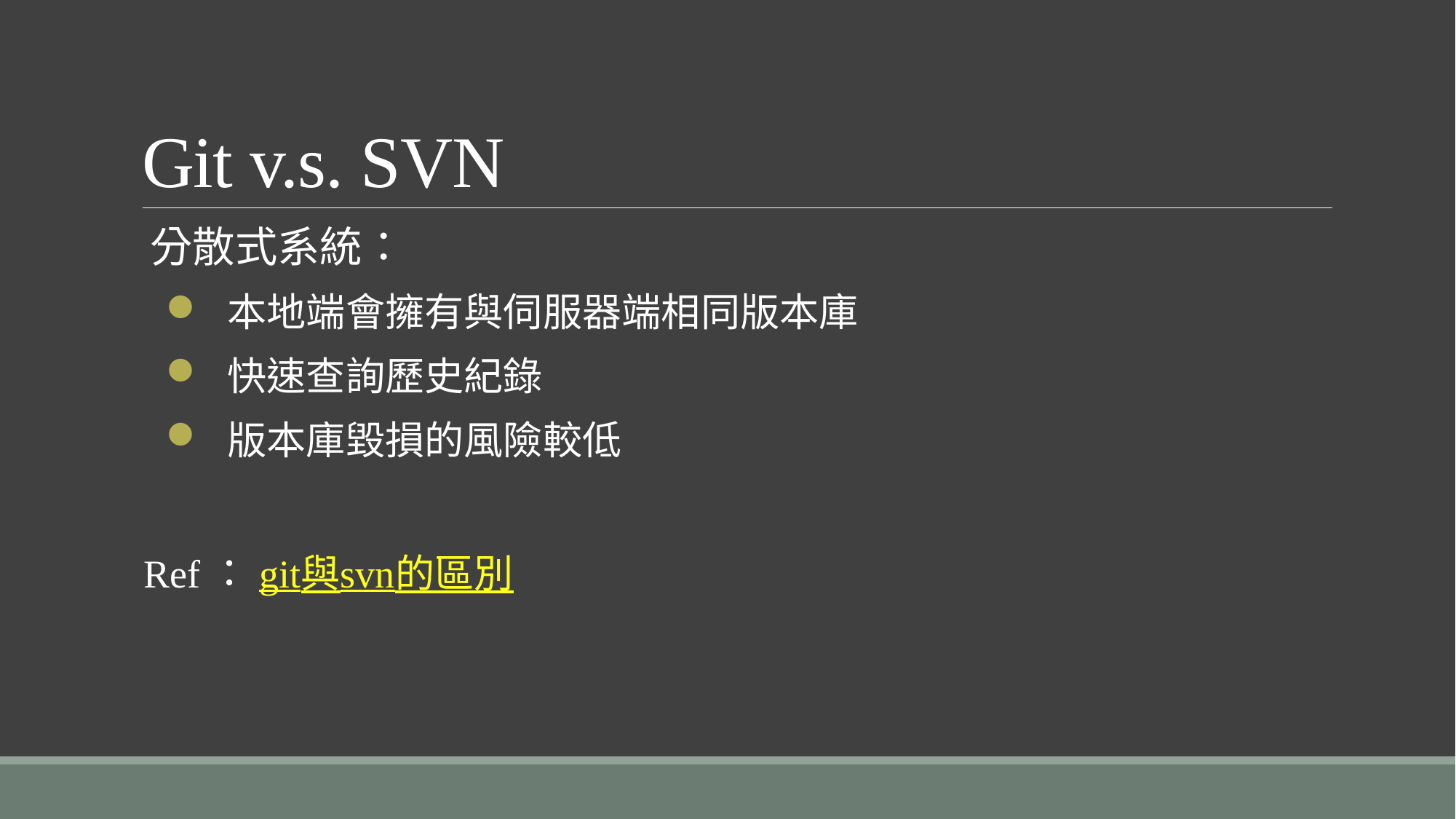

# Git v.s. SVN
 分散式系統：
本地端會擁有與伺服器端相同版本庫
快速查詢歷史紀錄
版本庫毀損的風險較低

Ref：git與svn的區別